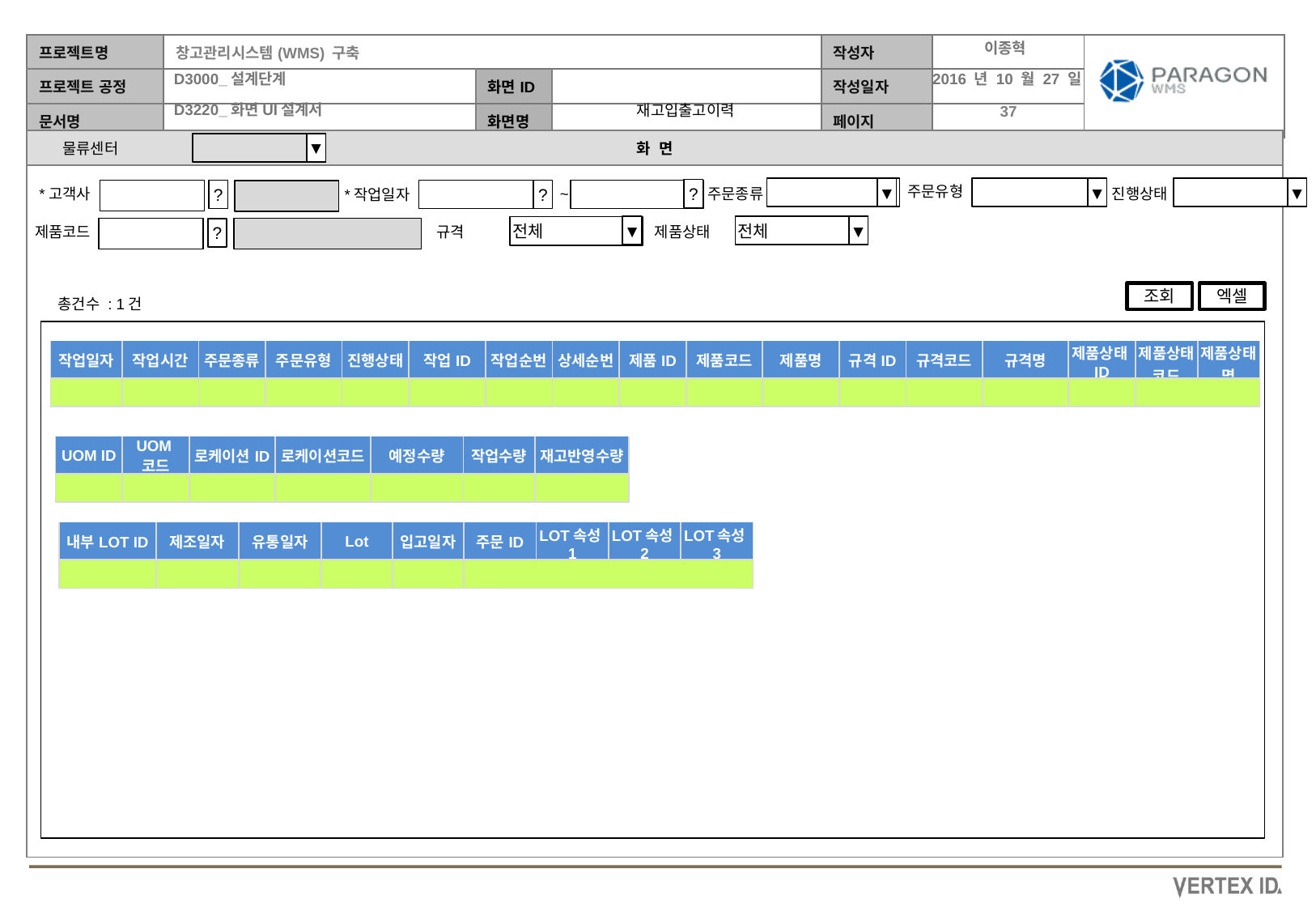

이종혁
2016 년 10 월 27 일
재고입출고이력
물류센터

▼
▼
주문유형
*고객사
~
주문종류

▼

▼
진행상태

▼
*작업일자
?

?

?

제품상태
제품코드
▼
전체
▼
규격
전체

?

조회
엑셀
총건수 : 1건

| 작업일자 | 작업시간 | 주문종류 | 주문유형 | 진행상태 | 작업ID | 작업순번 | 상세순번 | 제품ID | 제품코드 | 제품명 | 규격ID | 규격코드 | 규격명 | 제품상태ID | 제품상태코드 | 제품상태명 |
| --- | --- | --- | --- | --- | --- | --- | --- | --- | --- | --- | --- | --- | --- | --- | --- | --- |
|  |  |  |  |  |  |  |  |  |  |  |  |  |  |  |  |  |
| UOM ID | UOM코드 | 로케이션ID | 로케이션코드 | 예정수량 | 작업수량 | 재고반영수량 |
| --- | --- | --- | --- | --- | --- | --- |
|  |  |  |  |  |  |  |
| 내부LOT ID | 제조일자 | 유통일자 | Lot | 입고일자 | 주문ID | LOT속성1 | LOT속성2 | LOT속성3 |
| --- | --- | --- | --- | --- | --- | --- | --- | --- |
|  |  |  |  |  |  |  |  |  |